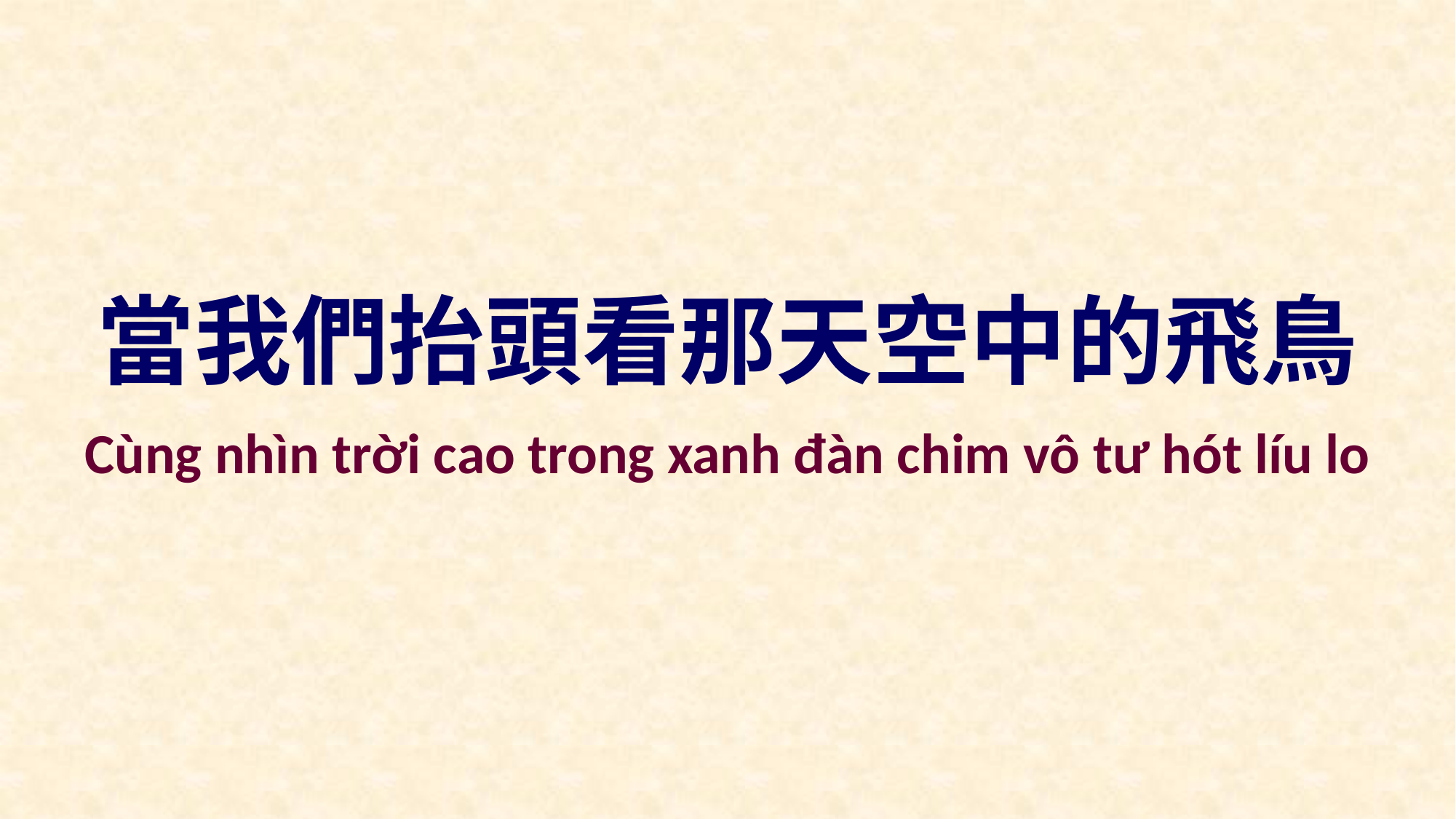

當我們抬頭看那天空中的飛鳥
Cùng nhìn trời cao trong xanh đàn chim vô tư hót líu lo